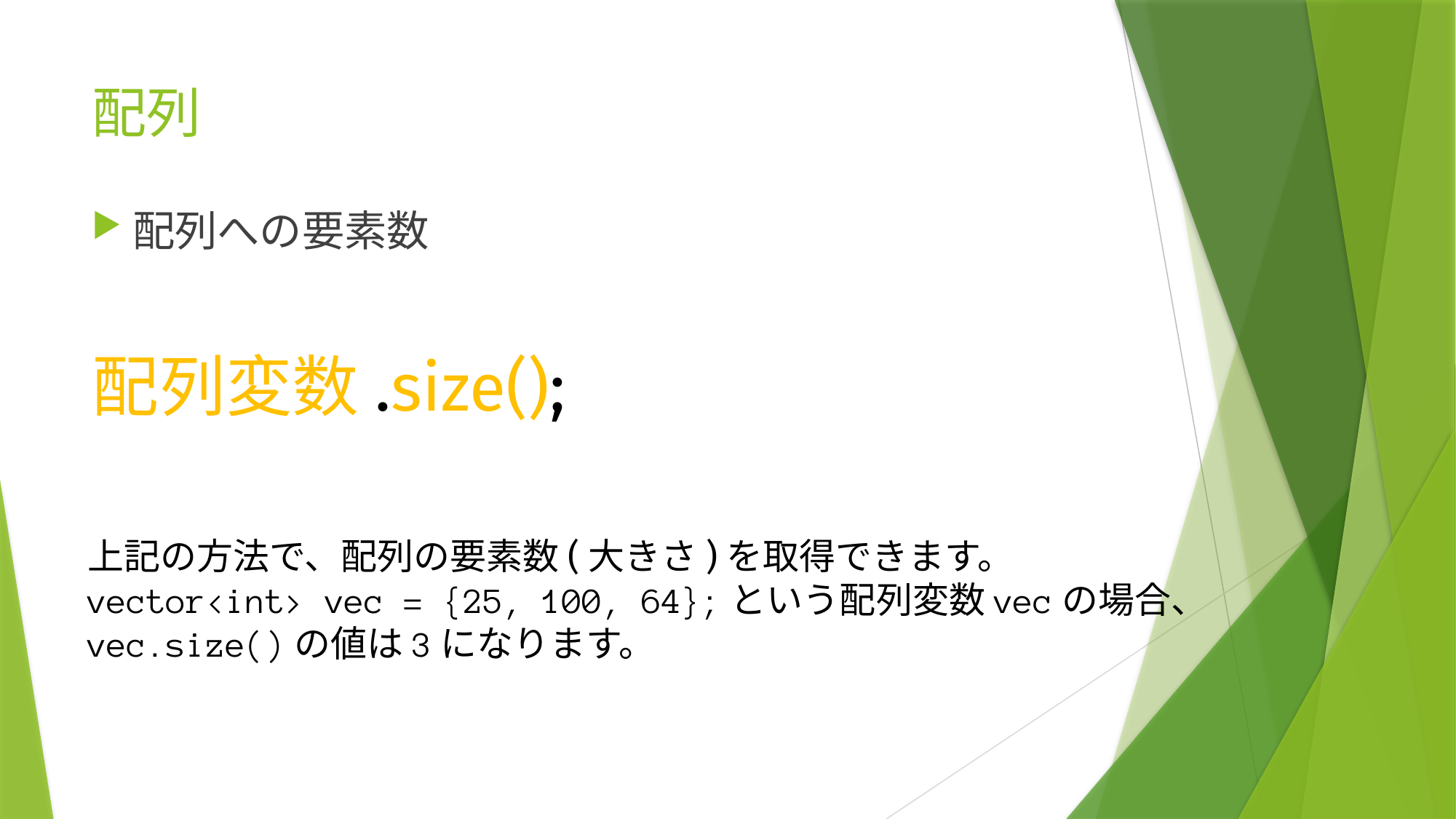

# 配列
配列への要素数
配列変数.size();
上記の方法で、配列の要素数(大きさ)を取得できます。
vector<int> vec = {25, 100, 64};という配列変数vecの場合、vec.size()の値は3になります。